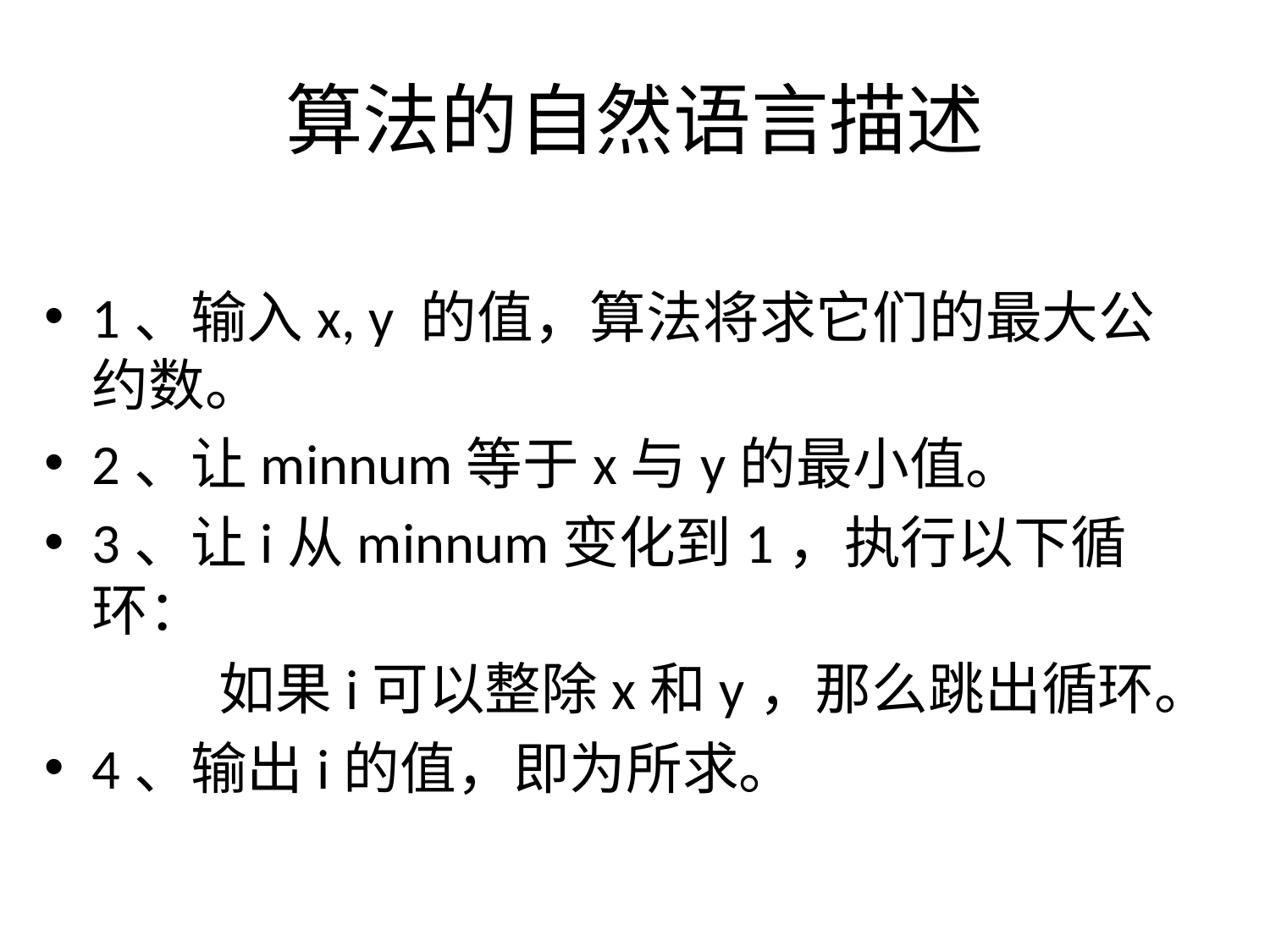

# 算法的自然语言描述
1、输入x, y 的值，算法将求它们的最大公约数。
2、让minnum等于x与y的最小值。
3、让i从minnum变化到1，执行以下循环：
		如果i可以整除x和y，那么跳出循环。
4、输出i的值，即为所求。